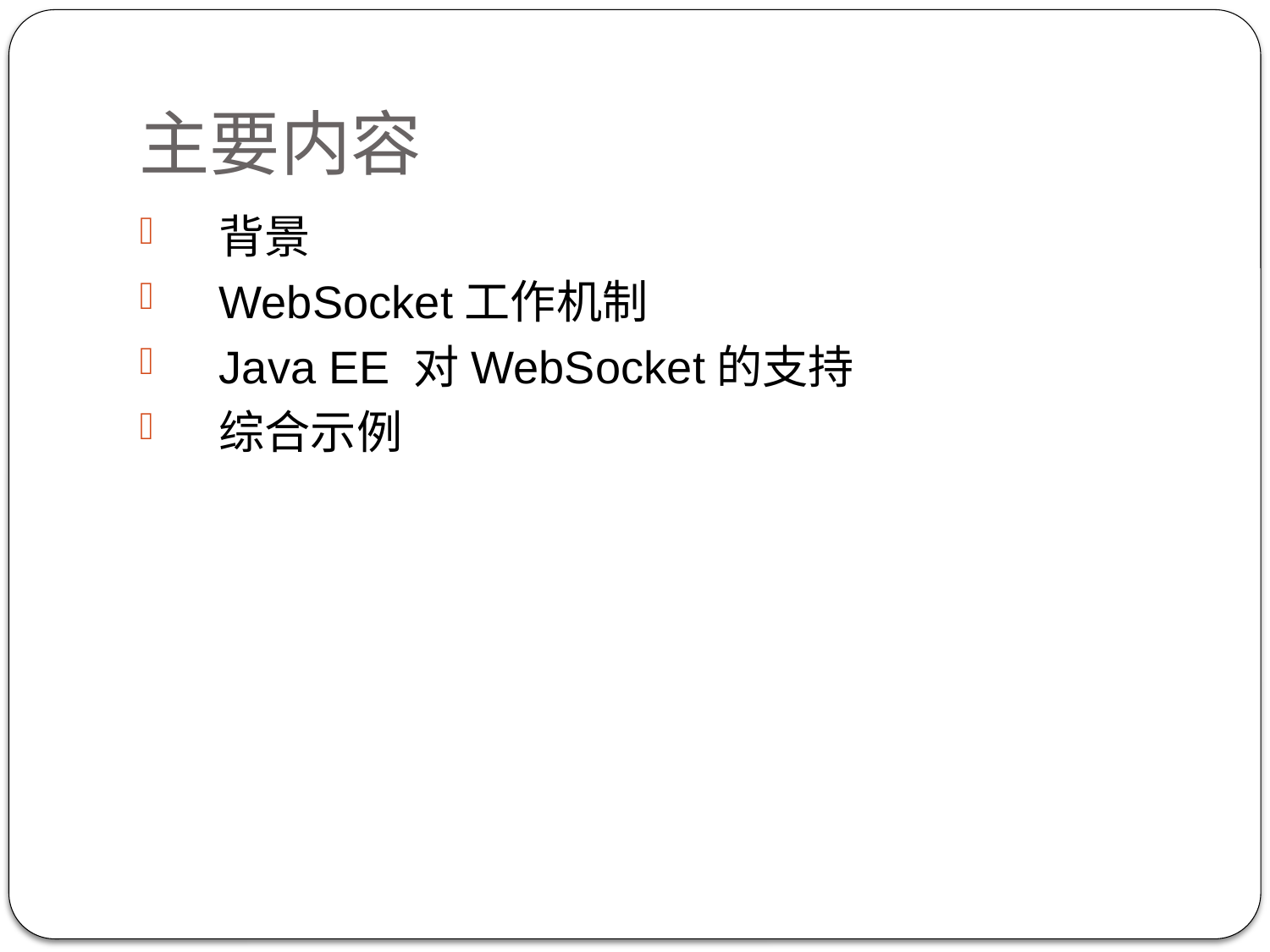

# 主要内容
背景
WebSocket工作机制
Java EE 对WebSocket的支持
综合示例